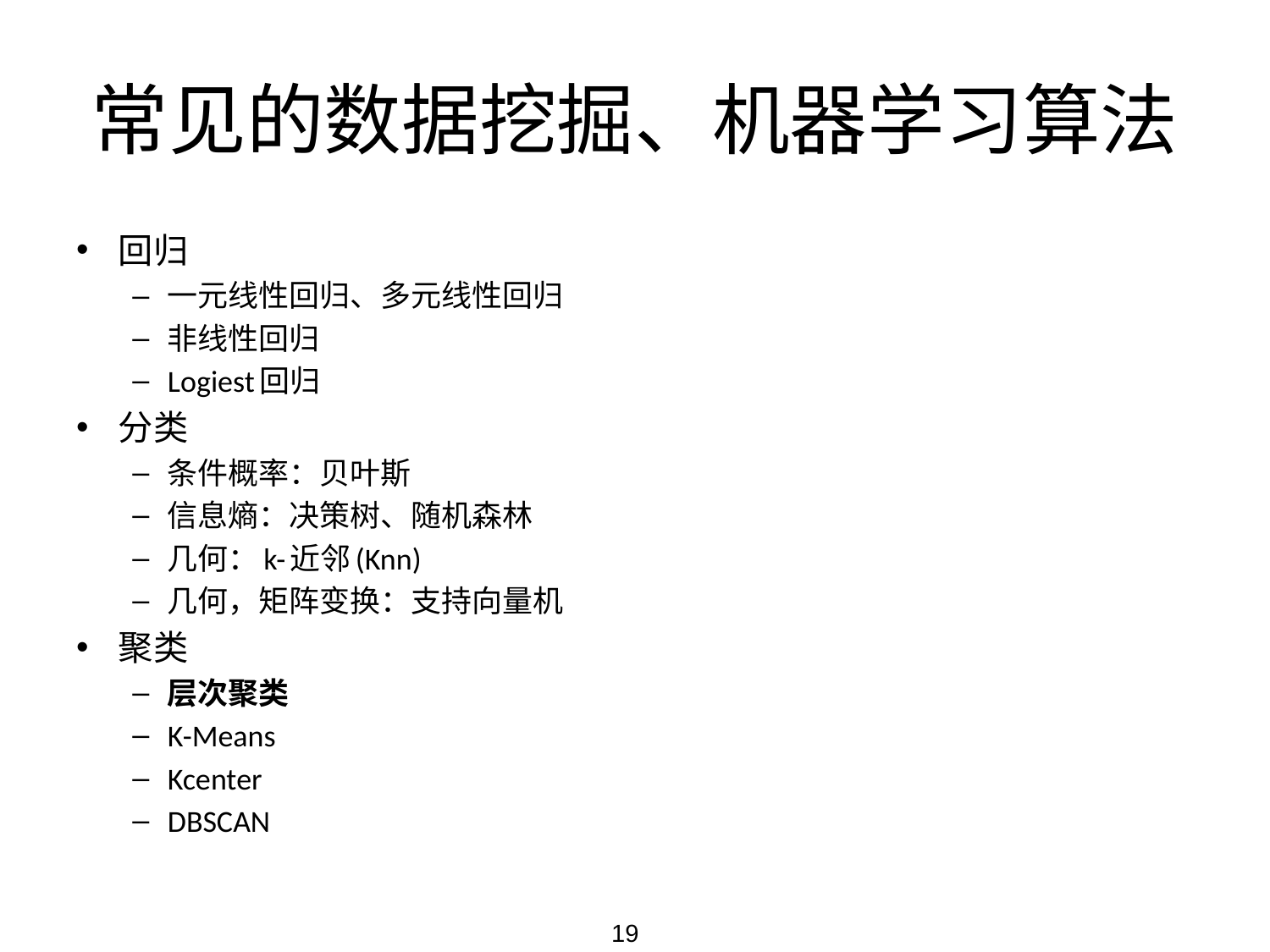

# 常见的数据挖掘、机器学习算法
回归
一元线性回归、多元线性回归
非线性回归
Logiest回归
分类
条件概率：贝叶斯
信息熵：决策树、随机森林
几何：k-近邻(Knn)
几何，矩阵变换：支持向量机
聚类
层次聚类
K-Means
Kcenter
DBSCAN